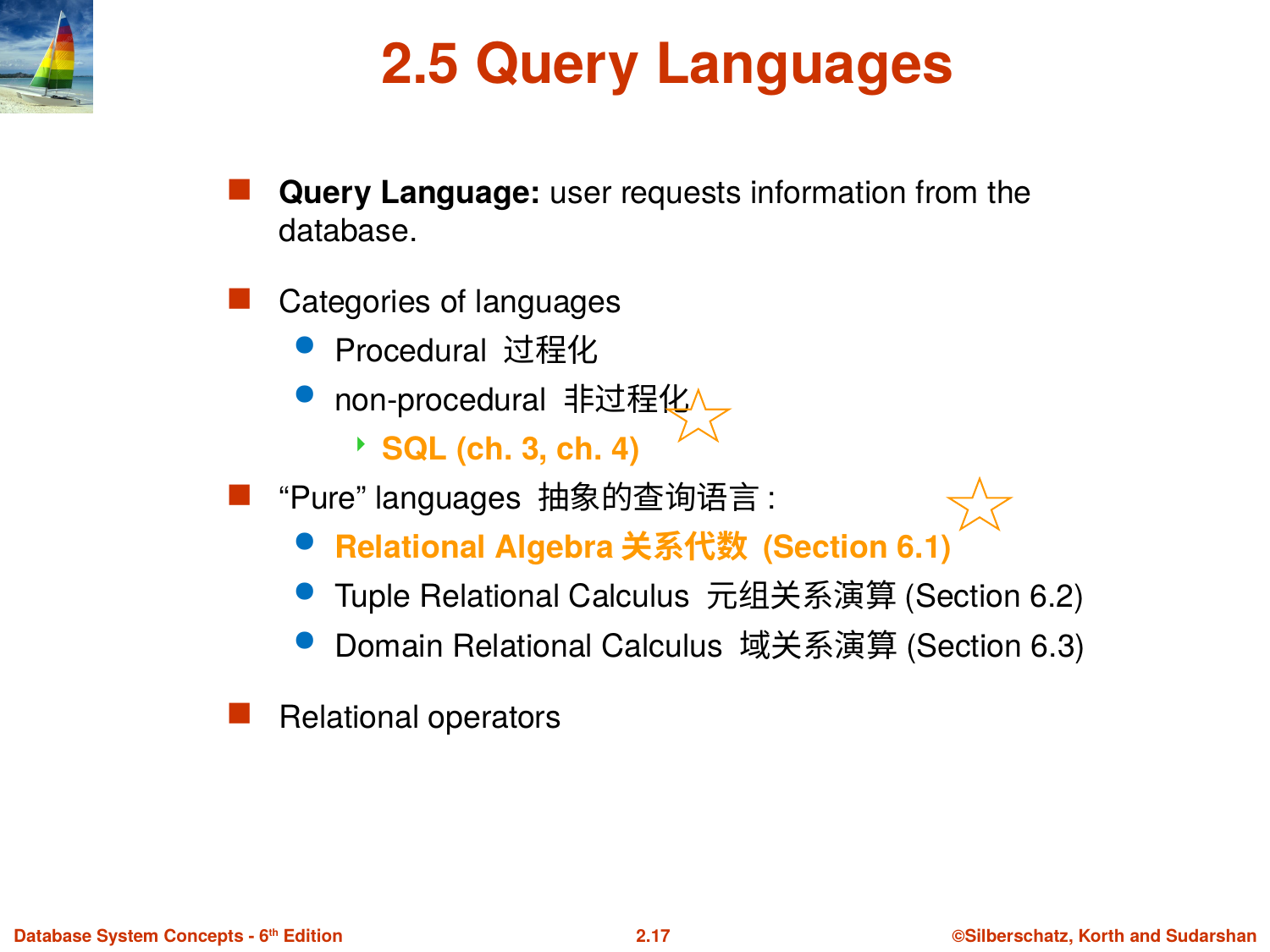

# 2.5 Query Languages
Query Language: user requests information from the database.

Categories of languages
Procedural 过程化
non-procedural 非过程化
SQL (ch. 3, ch. 4)
“Pure” languages 抽象的查询语言:
Relational Algebra关系代数 (Section 6.1)
Tuple Relational Calculus 元组关系演算(Section 6.2)
Domain Relational Calculus 域关系演算(Section 6.3)

Relational operators